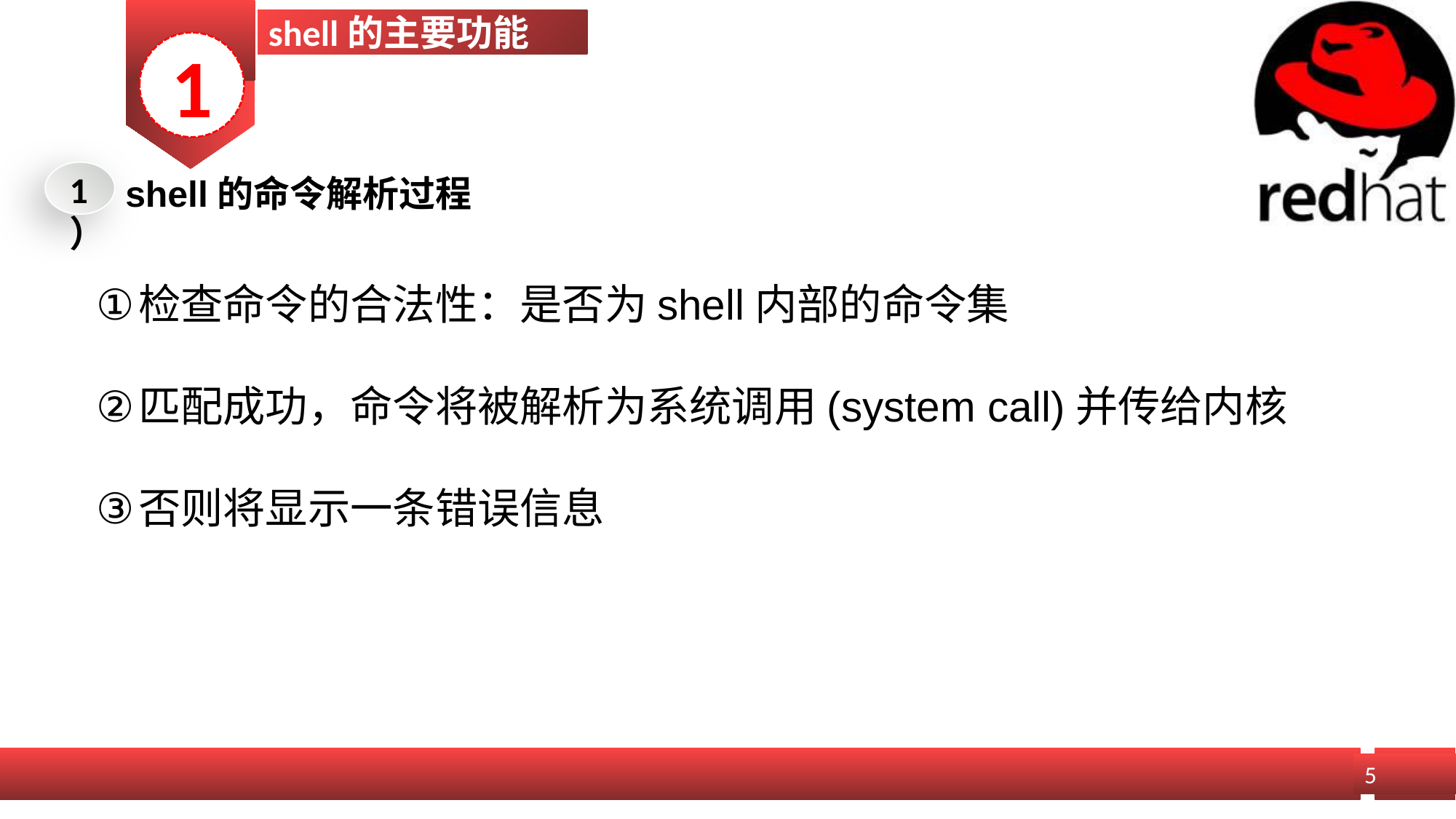

shell的主要功能
1
1）

shell的命令解析过程
检查命令的合法性：是否为shell内部的命令集
匹配成功，命令将被解析为系统调用(system call)并传给内核
否则将显示一条错误信息